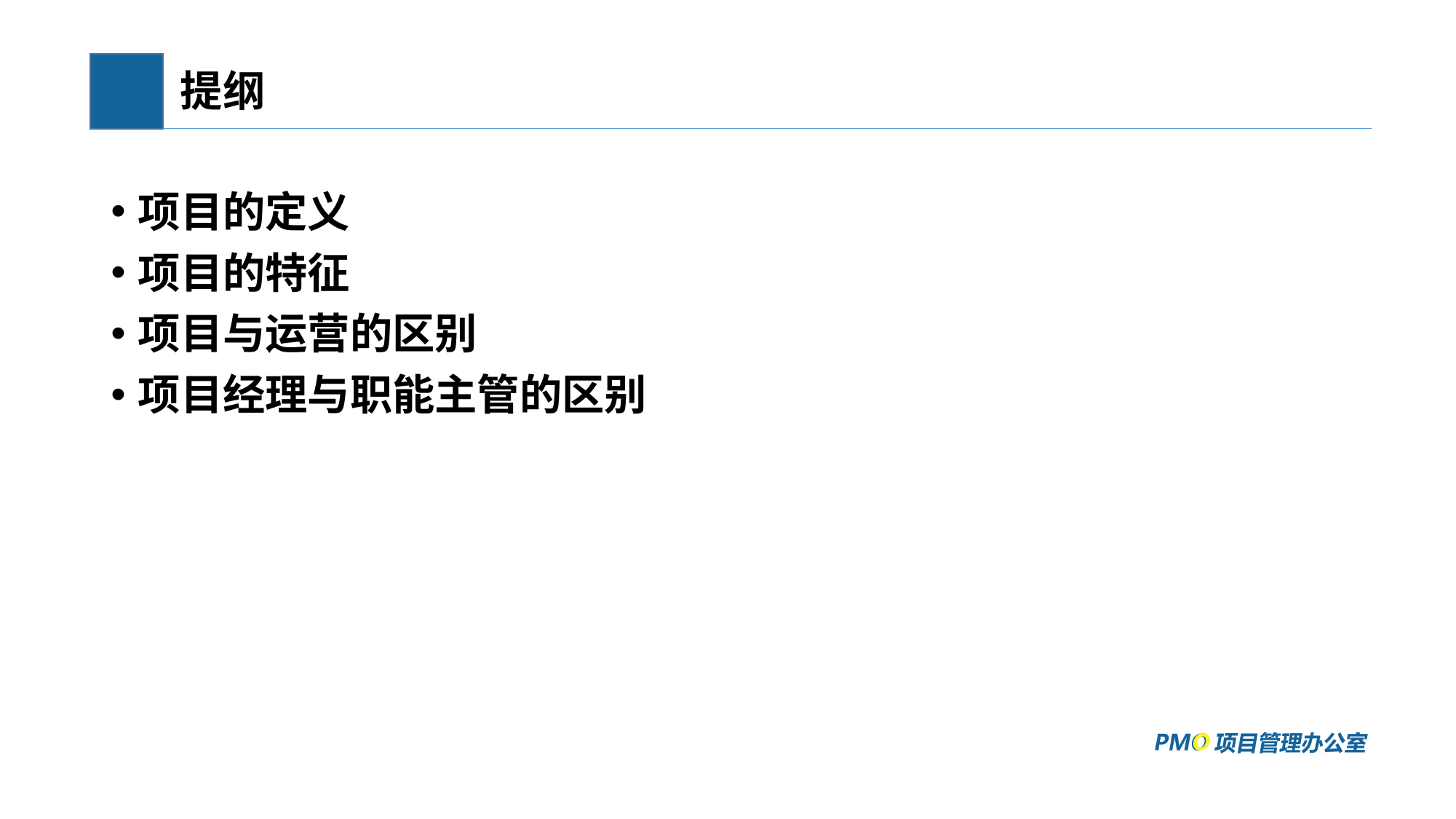

# 提纲
项目的定义
项目的特征
项目与运营的区别
项目经理与职能主管的区别